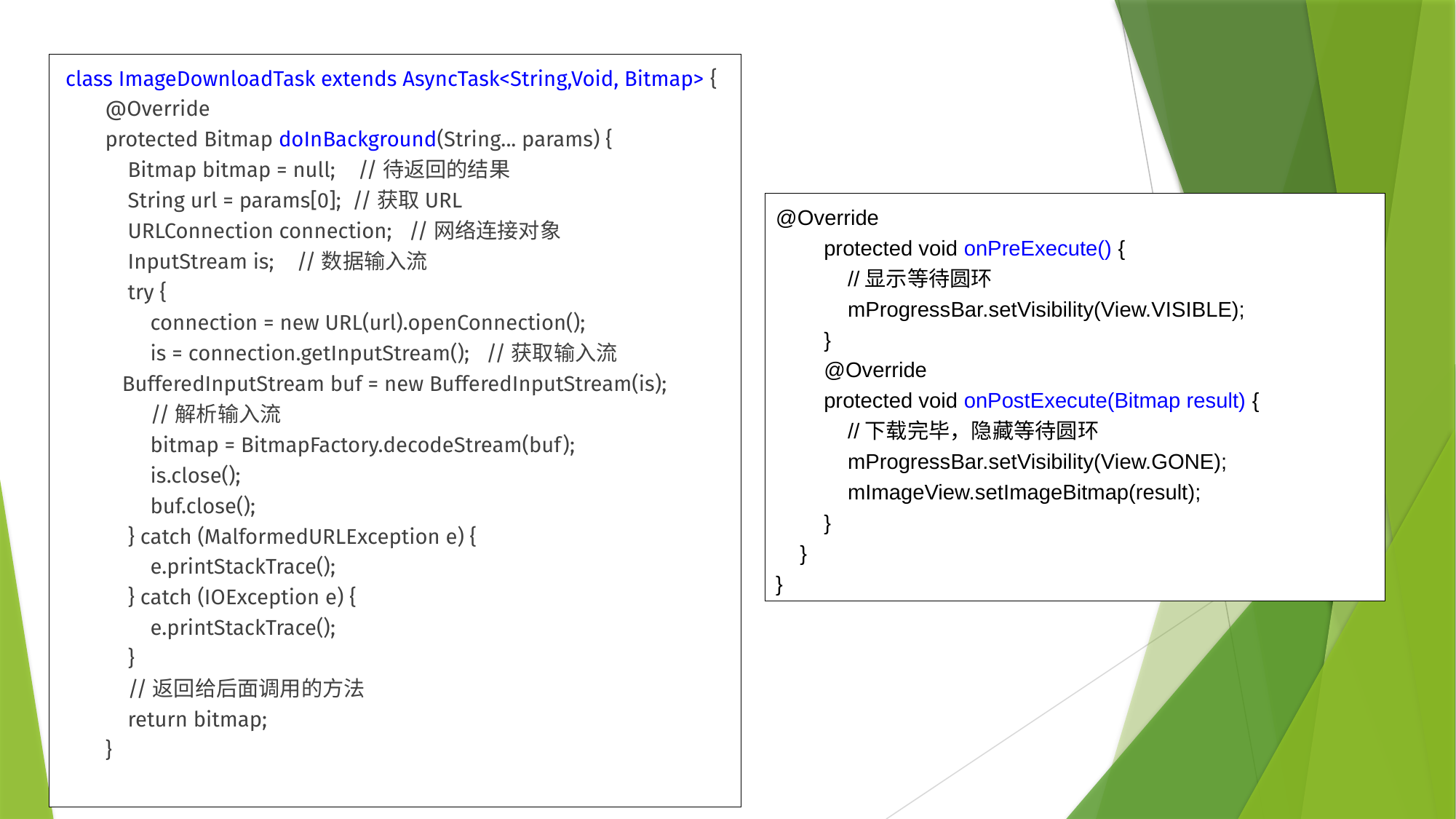

class ImageDownloadTask extends AsyncTask<String,Void, Bitmap> {
        @Override
        protected Bitmap doInBackground(String... params) {
            Bitmap bitmap = null;    //待返回的结果
            String url = params[0];  //获取URL
            URLConnection connection;   //网络连接对象
            InputStream is;    //数据输入流
            try {
                connection = new URL(url).openConnection();
                is = connection.getInputStream();   //获取输入流
           BufferedInputStream buf = new BufferedInputStream(is);
                //解析输入流
                bitmap = BitmapFactory.decodeStream(buf);
                is.close();
                buf.close();
            } catch (MalformedURLException e) {
                e.printStackTrace();
            } catch (IOException e) {
                e.printStackTrace();
            }
            //返回给后面调用的方法
            return bitmap;
        }

@Override
        protected void onPreExecute() {
            //显示等待圆环
            mProgressBar.setVisibility(View.VISIBLE);
        }
        @Override
        protected void onPostExecute(Bitmap result) {
            //下载完毕，隐藏等待圆环
            mProgressBar.setVisibility(View.GONE);
            mImageView.setImageBitmap(result);
        }
    }
}